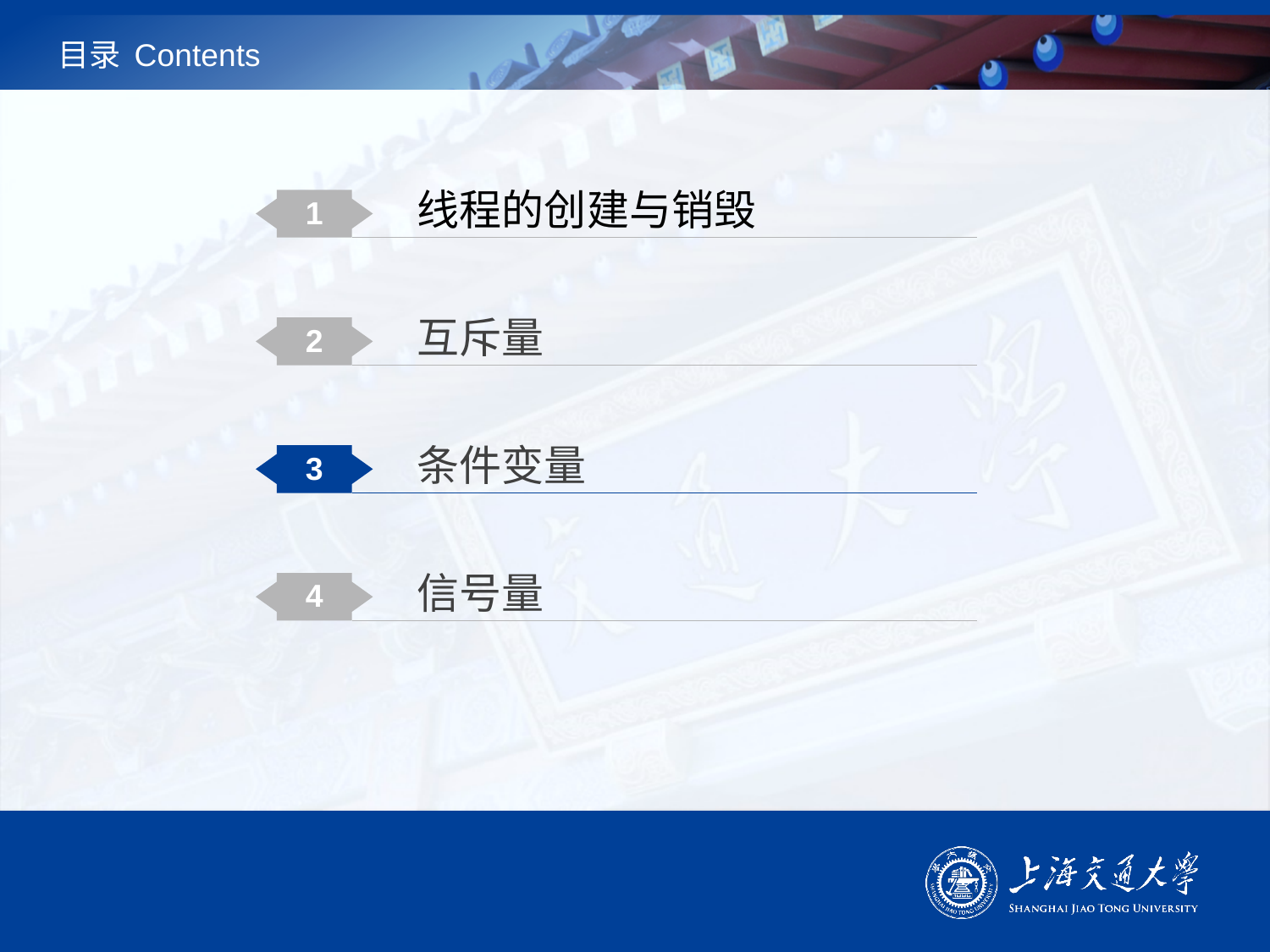

# 目录 Contents
线程的创建与销毁
1

互斥量
2

条件变量
3

信号量
4